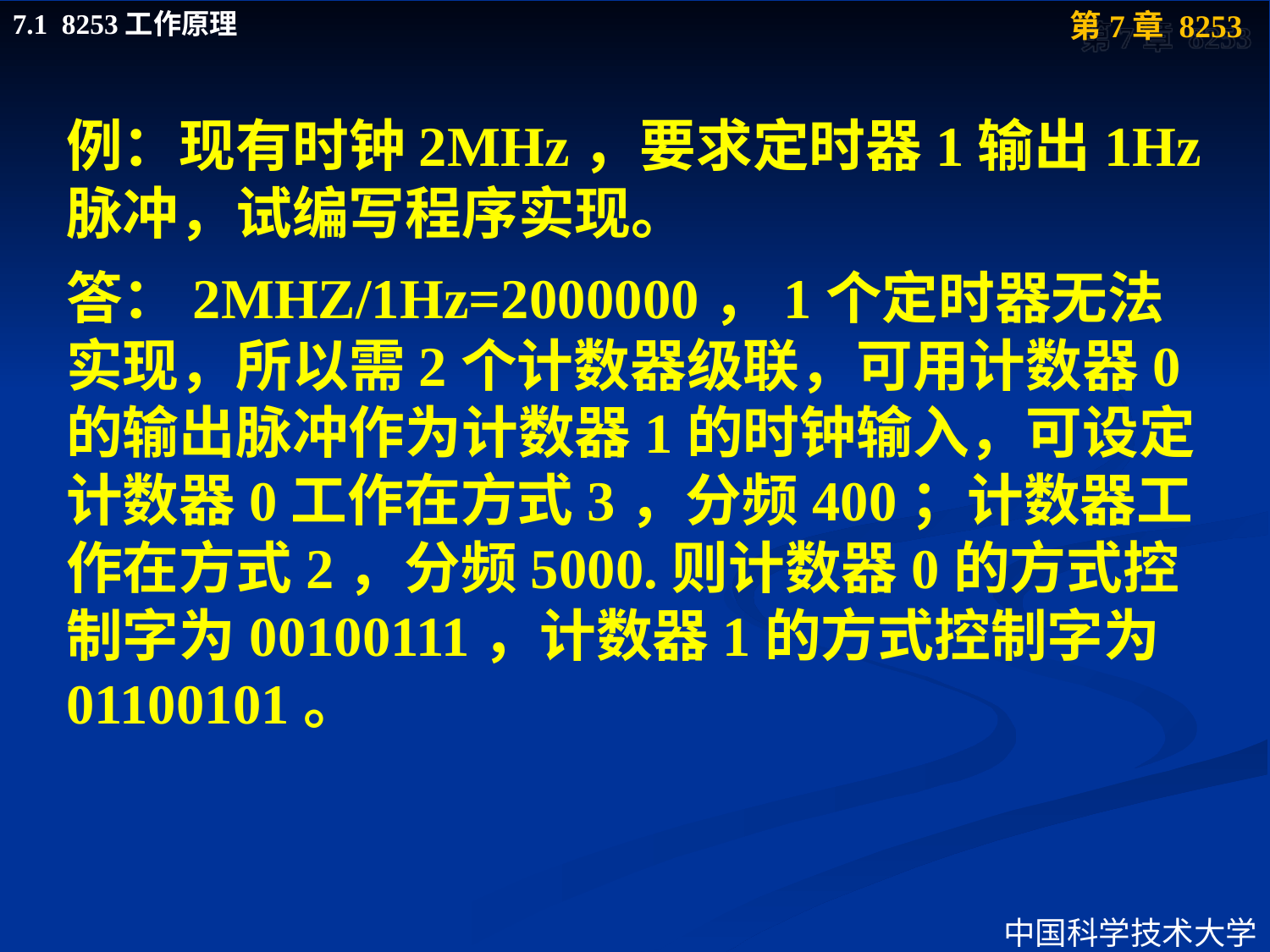

例：现有时钟2MHz，要求定时器1输出1Hz脉冲，试编写程序实现。
答：2MHZ/1Hz=2000000，1个定时器无法实现，所以需2个计数器级联，可用计数器0的输出脉冲作为计数器1的时钟输入，可设定计数器0工作在方式3，分频400；计数器工作在方式2，分频5000.则计数器0的方式控制字为00100111，计数器1的方式控制字为01100101。